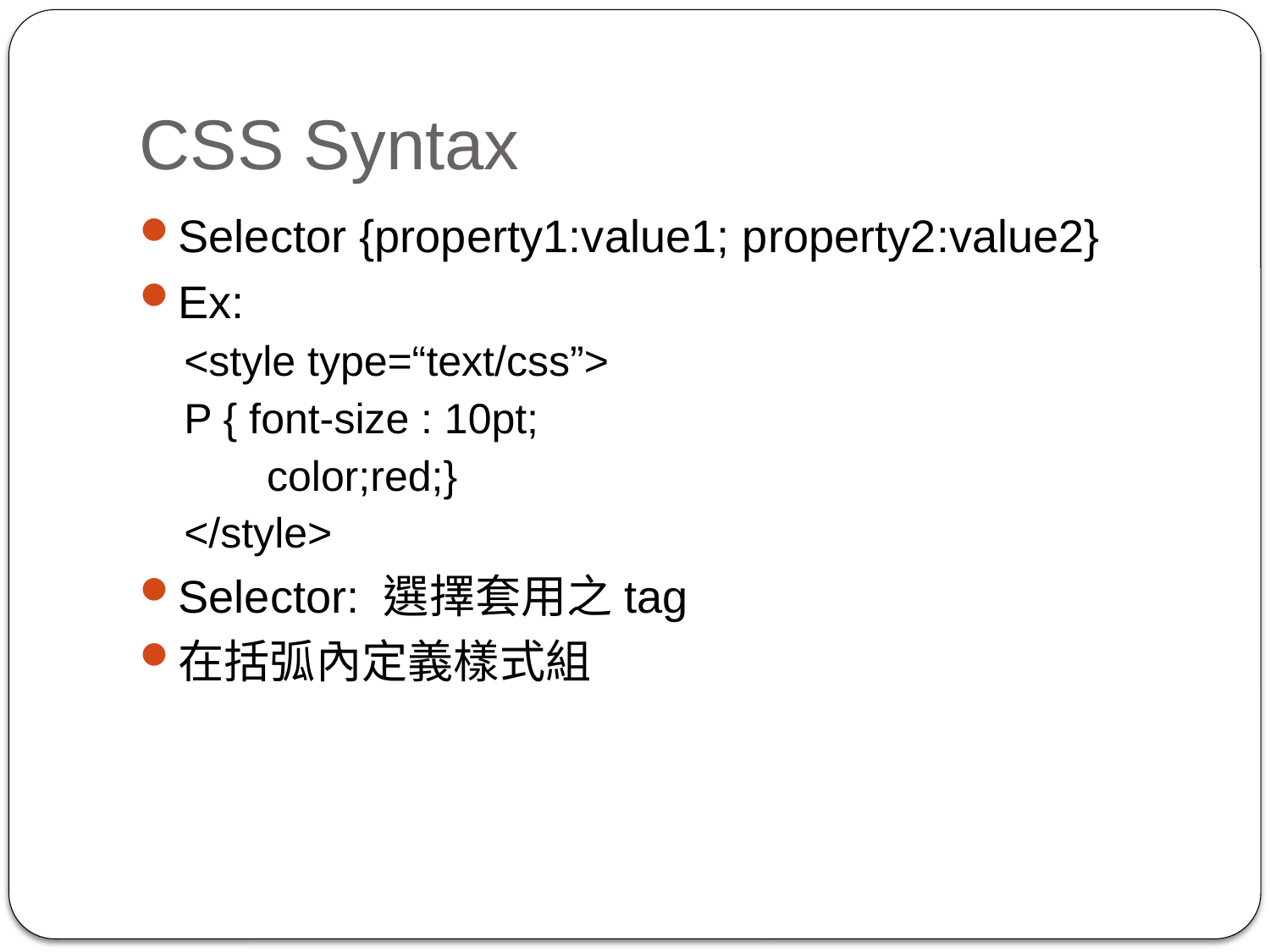

# CSS Syntax
Selector {property1:value1; property2:value2}
Ex:
<style type=“text/css”>
P { font-size : 10pt;
       color;red;}
</style>
Selector: 選擇套用之tag
在括弧內定義樣式組